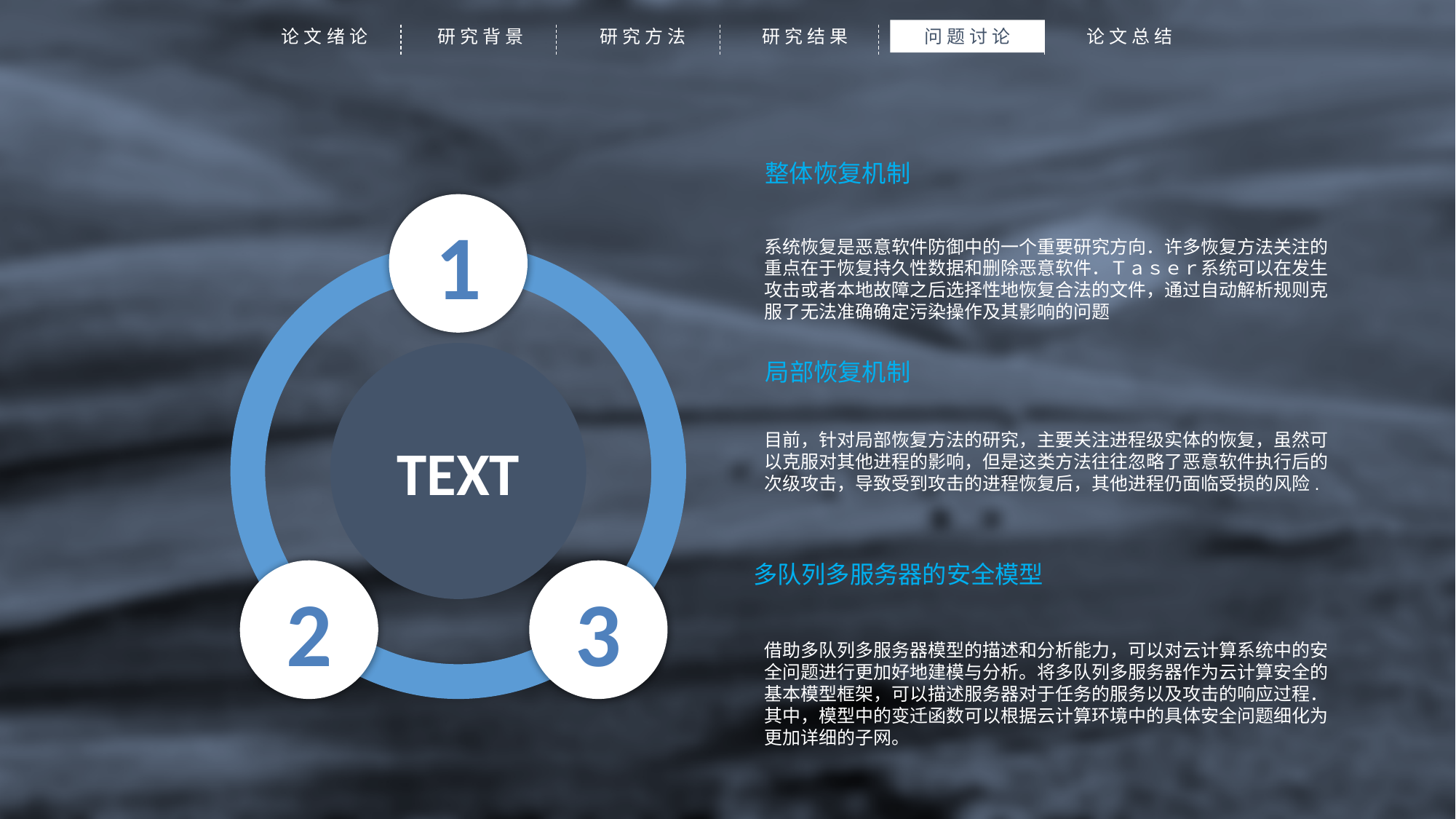

论文绪论
研究背景
研究方法
研究结果
问题讨论
论文总结
整体恢复机制

1

系统恢复是恶意软件防御中的一个重要研究方向．许多恢复方法关注的重点在于恢复持久性数据和删除恶意软件．Ｔａｓｅｒ系统可以在发生攻击或者本地故障之后选择性地恢复合法的文件，通过自动解析规则克服了无法准确确定污染操作及其影响的问题

TEXT
局部恢复机制

目前，针对局部恢复方法的研究，主要关注进程级实体的恢复，虽然可以克服对其他进程的影响，但是这类方法往往忽略了恶意软件执行后的次级攻击，导致受到攻击的进程恢复后，其他进程仍面临受损的风险.

多队列多服务器的安全模型
2
3

借助多队列多服务器模型的描述和分析能力，可以对云计算系统中的安全问题进行更加好地建模与分析。将多队列多服务器作为云计算安全的基本模型框架，可以描述服务器对于任务的服务以及攻击的响应过程．其中，模型中的变迁函数可以根据云计算环境中的具体安全问题细化为更加详细的子网。